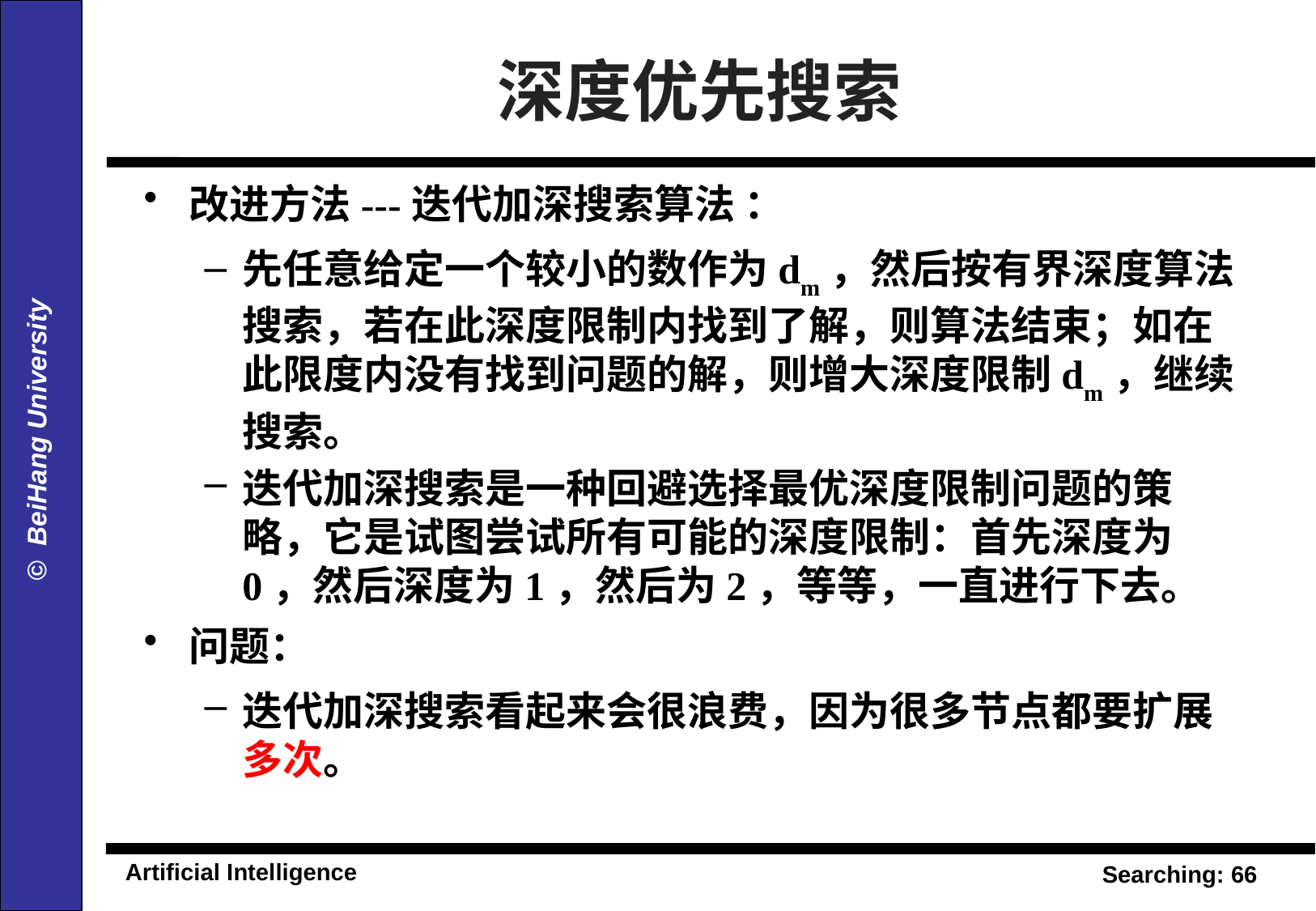

深度优先搜索
改进方法---迭代加深搜索算法 ：
先任意给定一个较小的数作为dm，然后按有界深度算法搜索，若在此深度限制内找到了解，则算法结束；如在此限度内没有找到问题的解，则增大深度限制dm，继续搜索。
迭代加深搜索是一种回避选择最优深度限制问题的策略，它是试图尝试所有可能的深度限制：首先深度为0，然后深度为1，然后为2，等等，一直进行下去。
问题：
迭代加深搜索看起来会很浪费，因为很多节点都要扩展多次。